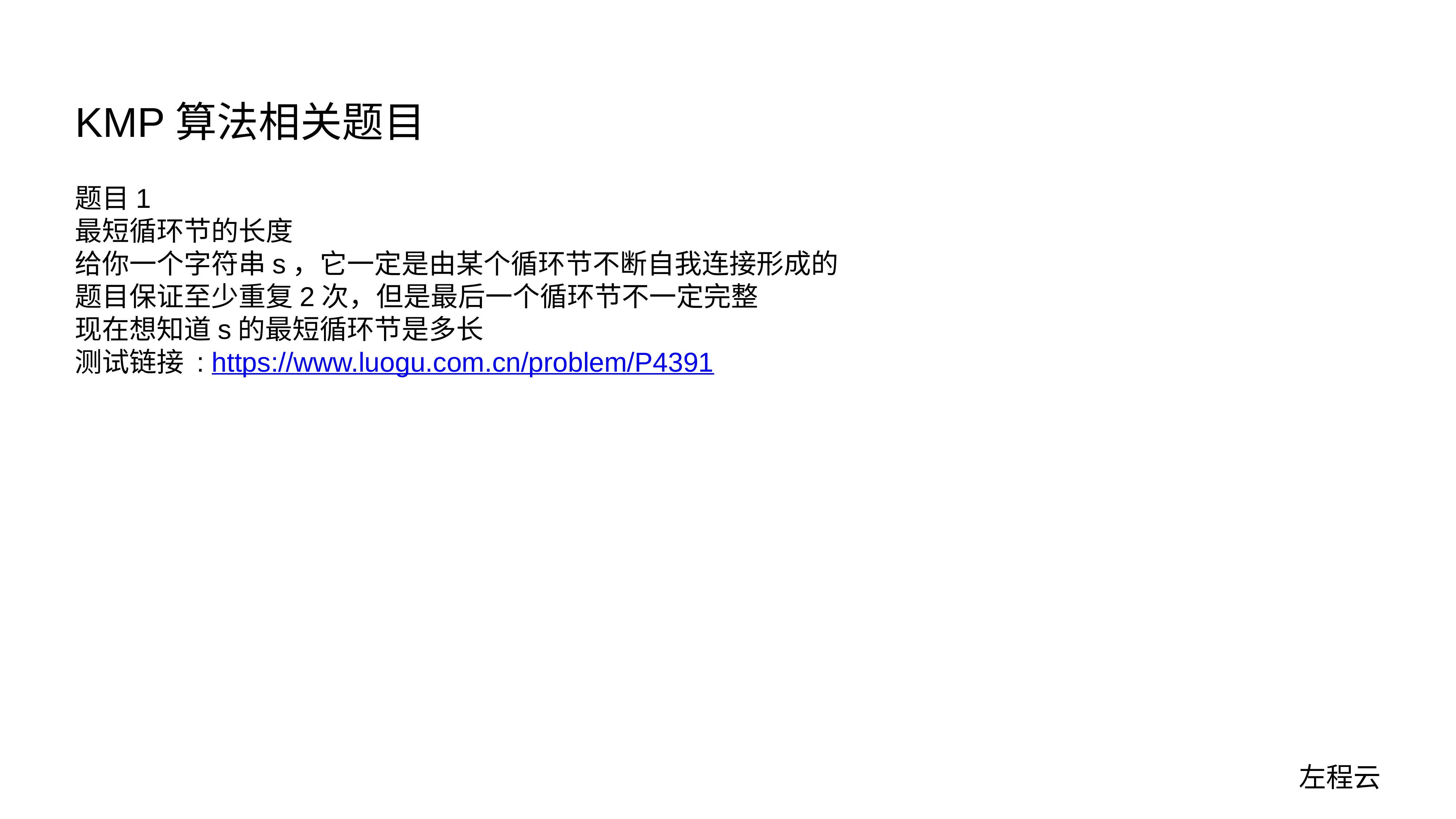

# KMP算法相关题目
题目1
最短循环节的长度
给你一个字符串s，它一定是由某个循环节不断自我连接形成的
题目保证至少重复2次，但是最后一个循环节不一定完整
现在想知道s的最短循环节是多长
测试链接 : https://www.luogu.com.cn/problem/P4391
左程云